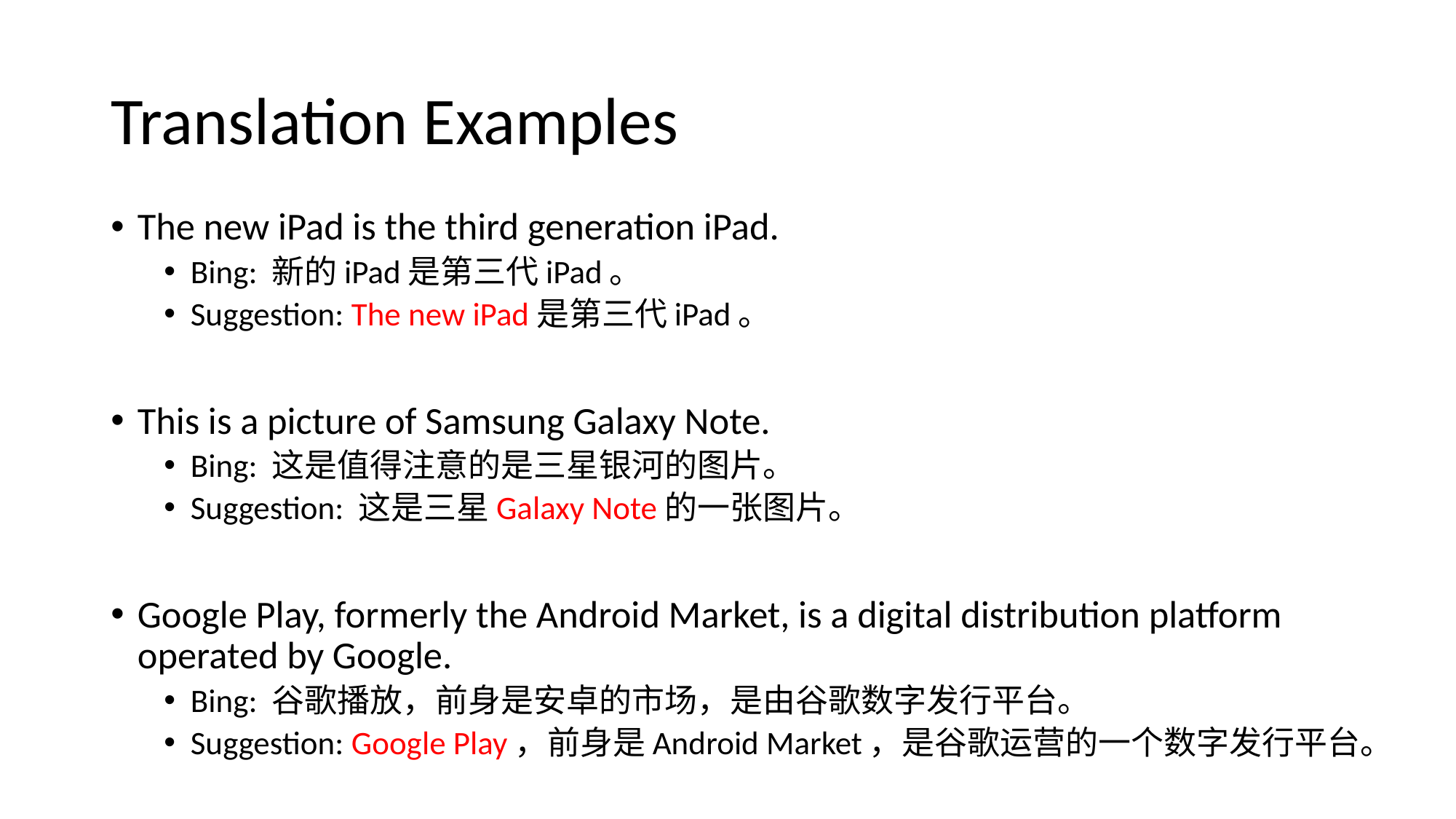

# Translation Examples
The new iPad is the third generation iPad.
Bing: 新的iPad是第三代iPad。
Suggestion: The new iPad是第三代iPad。

This is a picture of Samsung Galaxy Note.
Bing: 这是值得注意的是三星银河的图片。
Suggestion: 这是三星Galaxy Note的一张图片。

Google Play, formerly the Android Market, is a digital distribution platform operated by Google.
Bing: 谷歌播放，前身是安卓的市场，是由谷歌数字发行平台。
Suggestion: Google Play，前身是Android Market，是谷歌运营的一个数字发行平台。